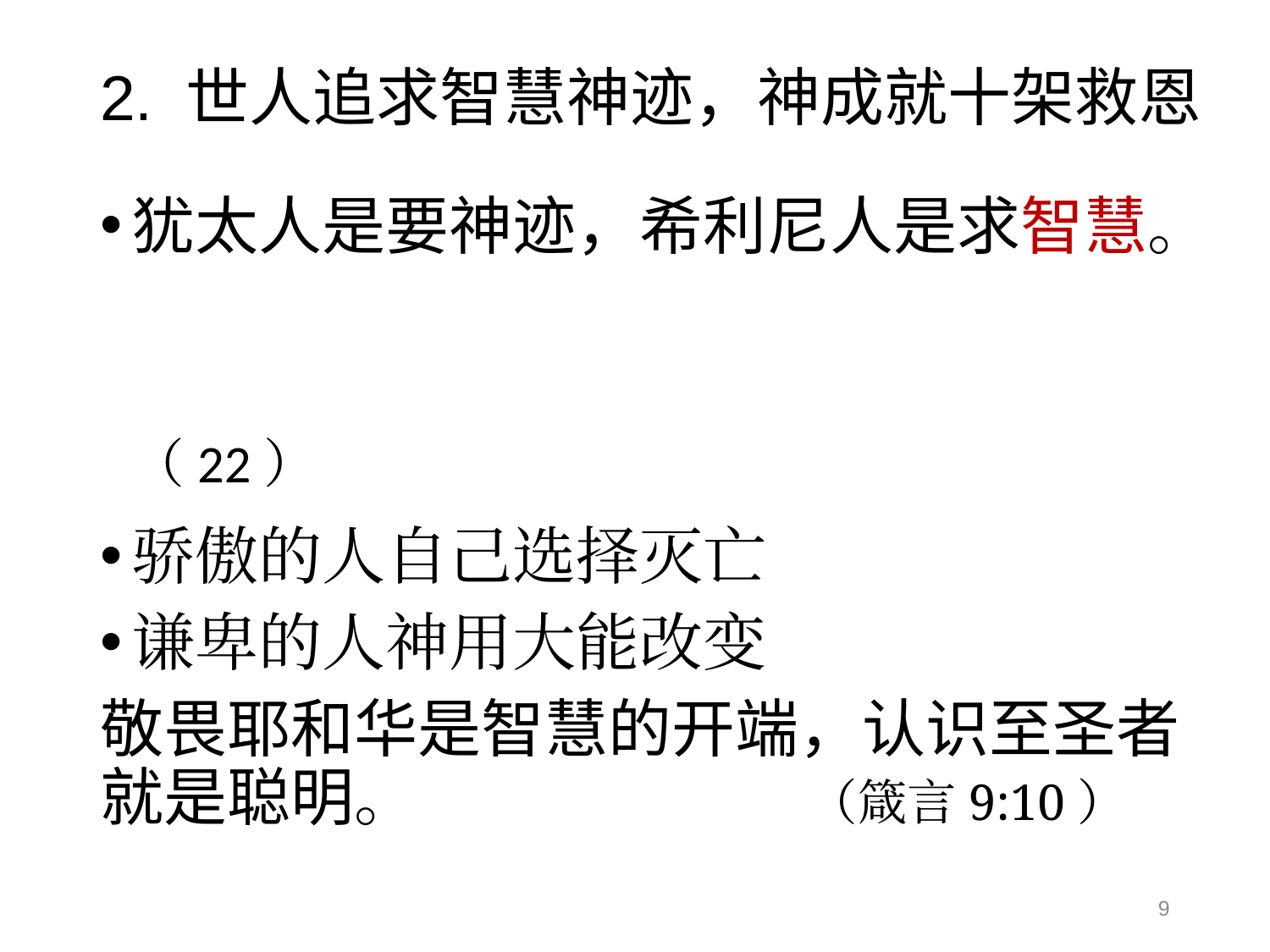

# 2. 世人追求智慧神迹，神成就十架救恩
犹太人是要神迹，希利尼人是求智慧。
							（22）
骄傲的人自己选择灭亡
谦卑的人神用大能改变
敬畏耶和华是智慧的开端，认识至圣者就是聪明。                        （箴言9:10）
9